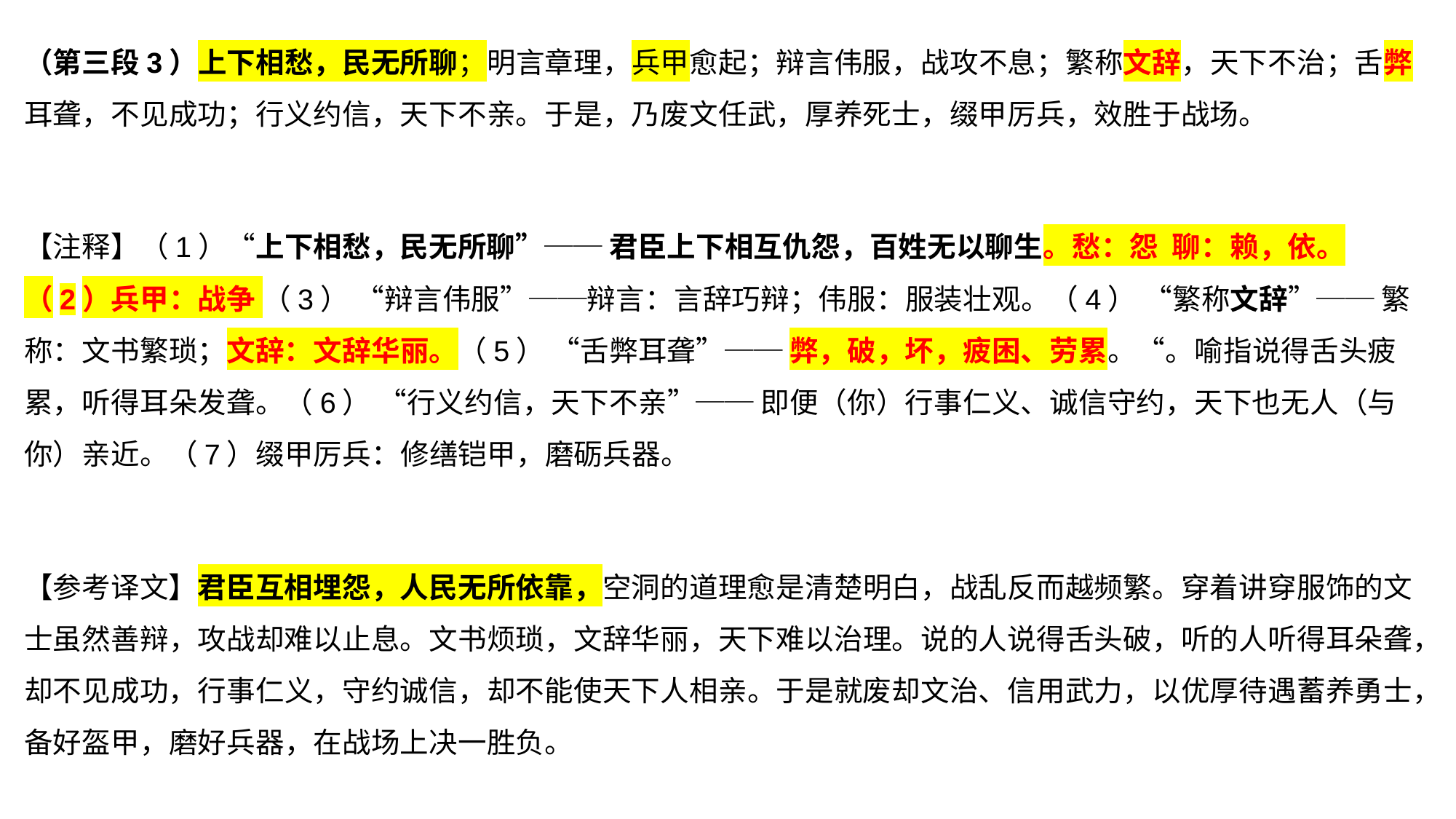

（第三段3）上下相愁，民无所聊；明言章理，兵甲愈起；辩言伟服，战攻不息；繁称文辞，天下不治；舌弊耳聋，不见成功；行义约信，天下不亲。于是，乃废文任武，厚养死士，缀甲厉兵，效胜于战场。

【注释】（1）“上下相愁，民无所聊”── 君臣上下相互仇怨，百姓无以聊生。愁：怨  聊：赖，依。（2）兵甲：战争 （3） “辩言伟服”──辩言：言辞巧辩；伟服：服装壮观。（4） “繁称文辞”── 繁称：文书繁琐；文辞：文辞华丽。（5） “舌弊耳聋”── 弊，破，坏，疲困、劳累。“。喻指说得舌头疲累，听得耳朵发聋。（6） “行义约信，天下不亲”── 即便（你）行事仁义、诚信守约，天下也无人（与你）亲近。（7）缀甲厉兵：修缮铠甲，磨砺兵器。

【参考译文】君臣互相埋怨，人民无所依靠，空洞的道理愈是清楚明白，战乱反而越频繁。穿着讲穿服饰的文士虽然善辩，攻战却难以止息。文书烦琐，文辞华丽，天下难以治理。说的人说得舌头破，听的人听得耳朵聋，却不见成功，行事仁义，守约诚信，却不能使天下人相亲。于是就废却文治、信用武力，以优厚待遇蓄养勇士，备好盔甲，磨好兵器，在战场上决一胜负。